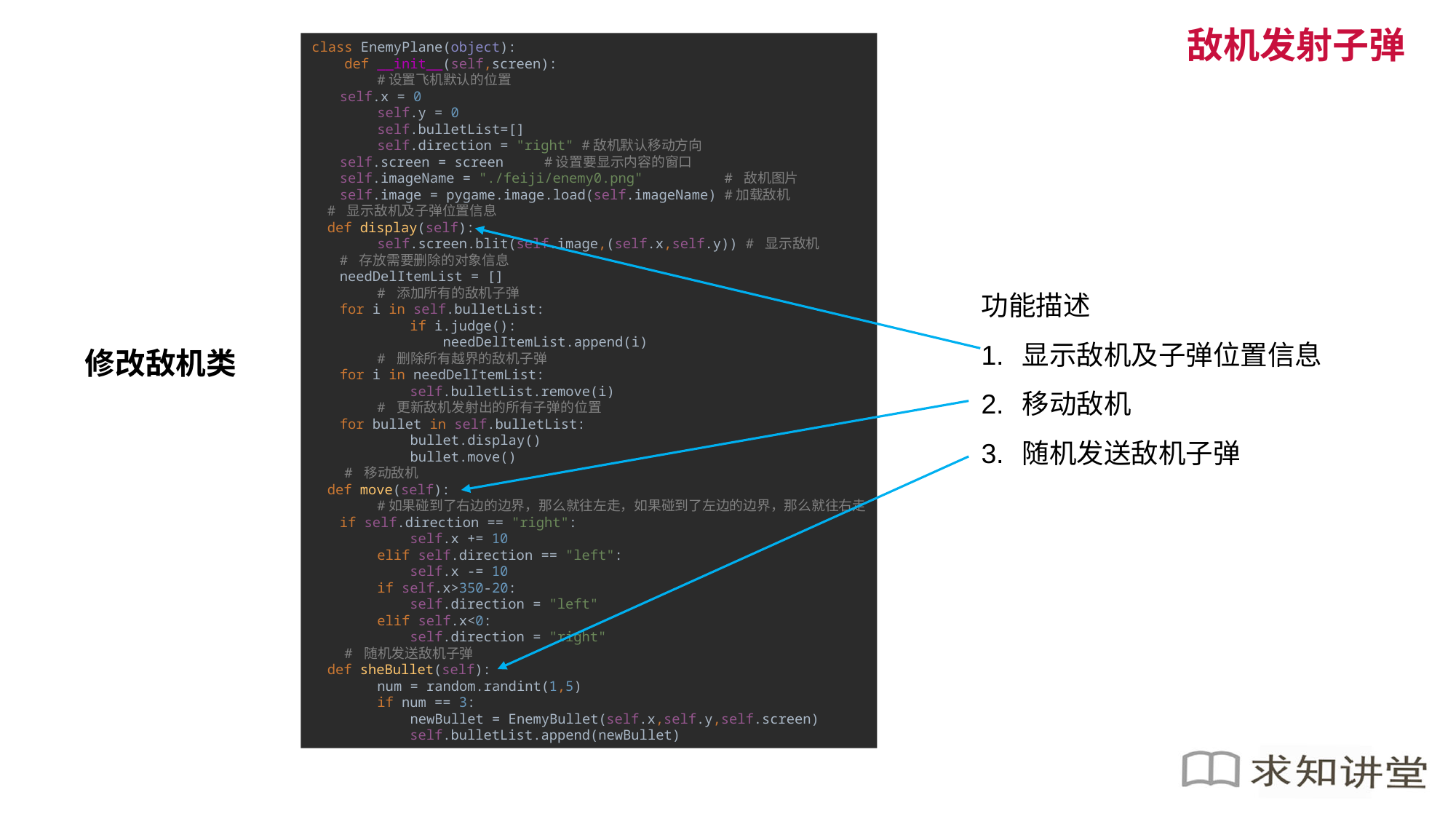

敌机发射子弹
class EnemyPlane(object):
    def __init__(self,screen):
        #设置飞机默认的位置
        self.x = 0
        self.y = 0
        self.bulletList=[]
        self.direction = "right" #敌机默认移动方向
        self.screen = screen     #设置要显示内容的窗口
        self.imageName = "./feiji/enemy0.png"          # 敌机图片
        self.image = pygame.image.load(self.imageName) #加载敌机
    # 显示敌机及子弹位置信息
    def display(self):
        self.screen.blit(self.image,(self.x,self.y)) # 显示敌机
        # 存放需要删除的对象信息
        needDelItemList = []
        # 添加所有的敌机子弹
        for i in self.bulletList:
            if i.judge():
                needDelItemList.append(i)
        # 删除所有越界的敌机子弹
        for i in needDelItemList:
            self.bulletList.remove(i)
        # 更新敌机发射出的所有子弹的位置
        for bullet in self.bulletList:
            bullet.display()
            bullet.move()
    # 移动敌机
    def move(self):
        #如果碰到了右边的边界，那么就往左走，如果碰到了左边的边界，那么就往右走
        if self.direction == "right":
            self.x += 10
        elif self.direction == "left":
            self.x -= 10
        if self.x>350-20:
            self.direction = "left"
        elif self.x<0:
            self.direction = "right"
    # 随机发送敌机子弹
    def sheBullet(self):
        num = random.randint(1,5)
        if num == 3:
            newBullet = EnemyBullet(self.x,self.y,self.screen)
            self.bulletList.append(newBullet)
功能描述
显示敌机及子弹位置信息
移动敌机
随机发送敌机子弹
修改敌机类